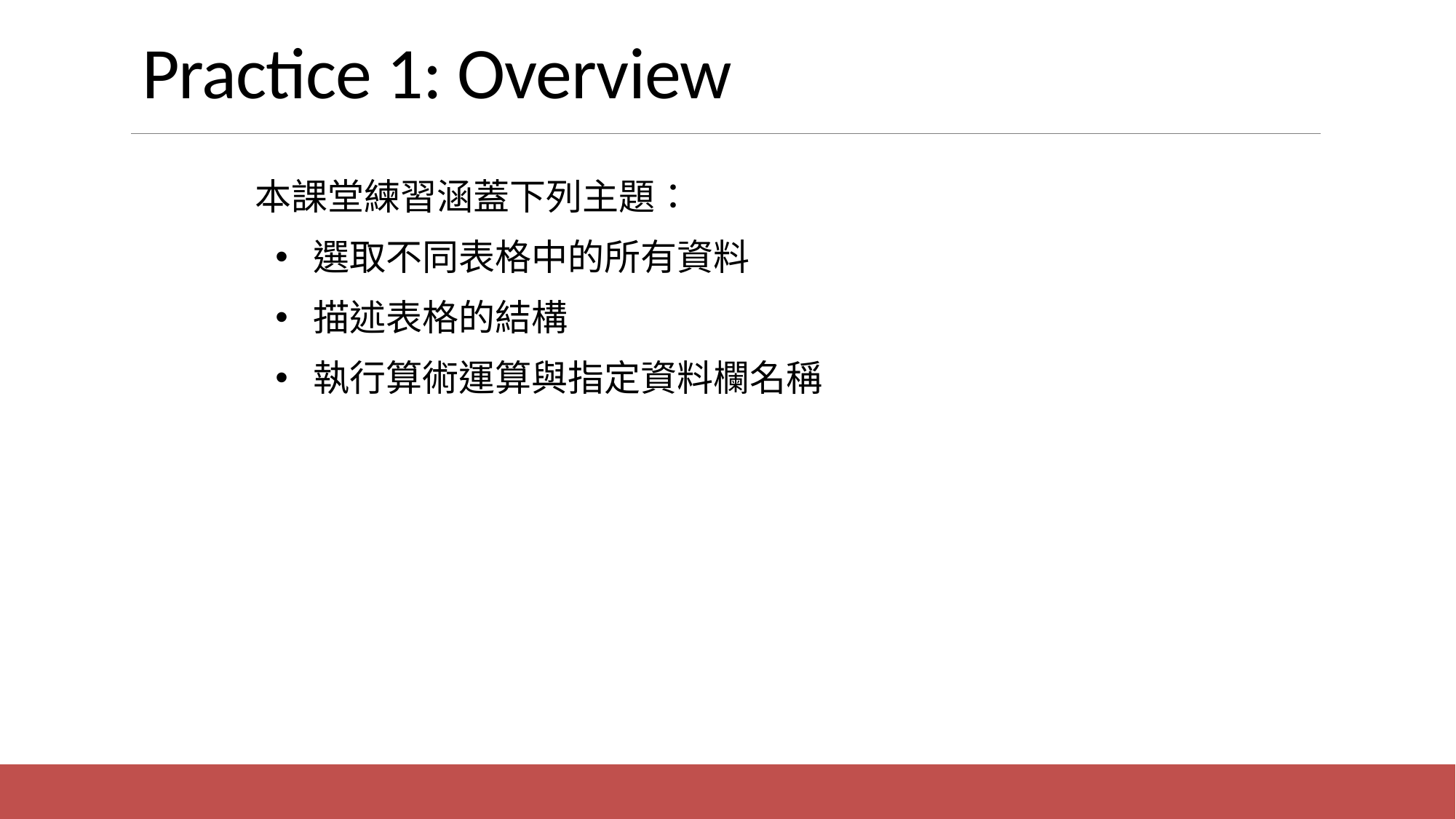

# Practice 1: Overview
本課堂練習涵蓋下列主題：
  選取不同表格中的所有資料
  描述表格的結構
  執行算術運算與指定資料欄名稱